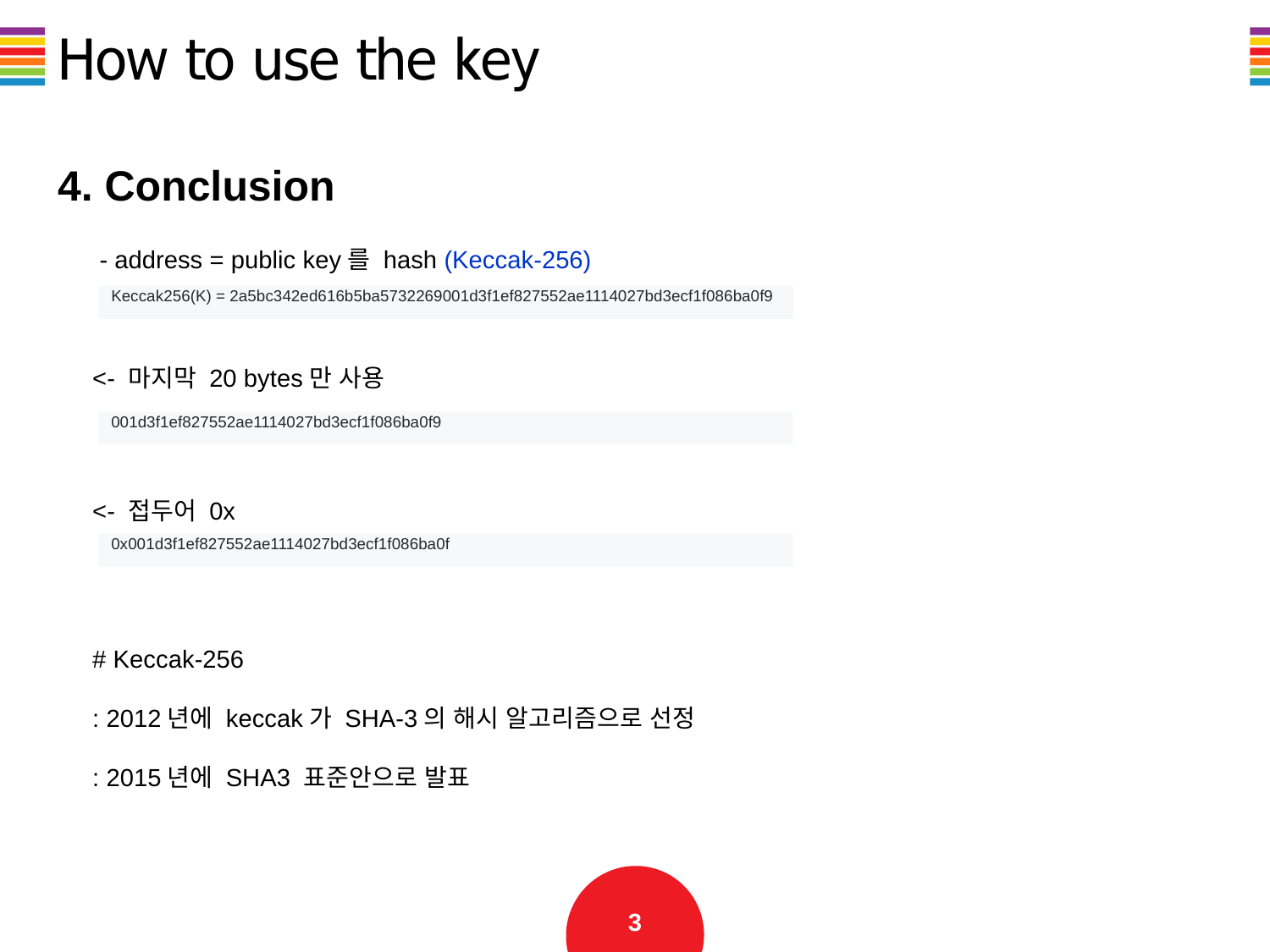

How to use the key

4. Conclusion
 - address = public key를 hash (Keccak-256)

<- 마지막 20 bytes만 사용

<- 접두어 0x

# Keccak-256
: 2012년에 keccak가 SHA-3의 해시 알고리즘으로 선정
: 2015년에 SHA3 표준안으로 발표

Keccak256(K) = 2a5bc342ed616b5ba5732269001d3f1ef827552ae1114027bd3ecf1f086ba0f9
001d3f1ef827552ae1114027bd3ecf1f086ba0f9
0x001d3f1ef827552ae1114027bd3ecf1f086ba0f

3